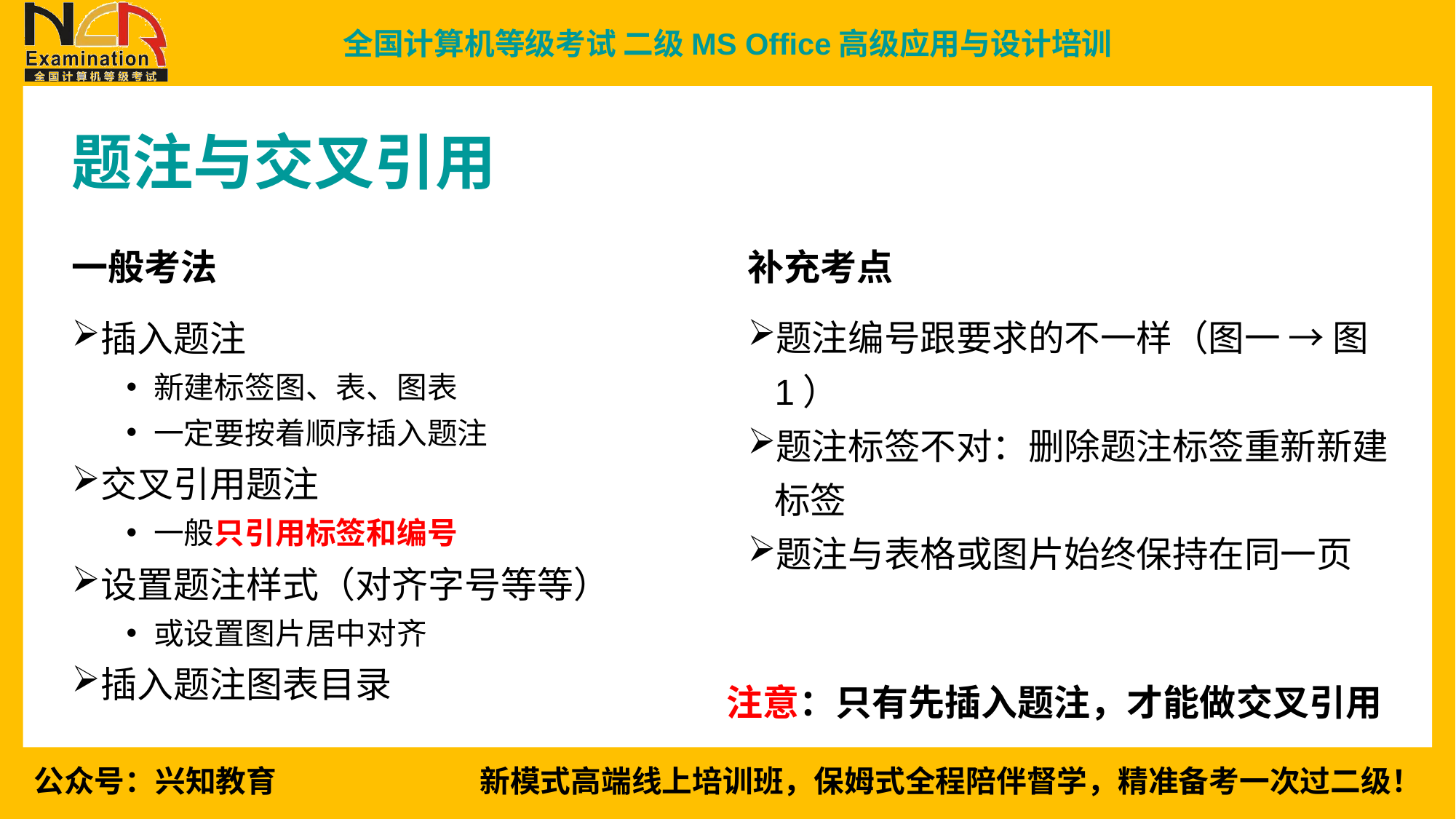

# 题注与交叉引用
一般考法
补充考点
插入题注
新建标签图、表、图表
一定要按着顺序插入题注
交叉引用题注
一般只引用标签和编号
设置题注样式（对齐字号等等）
或设置图片居中对齐
插入题注图表目录
题注编号跟要求的不一样（图一 → 图1）
题注标签不对：删除题注标签重新新建标签
题注与表格或图片始终保持在同一页
注意：只有先插入题注，才能做交叉引用